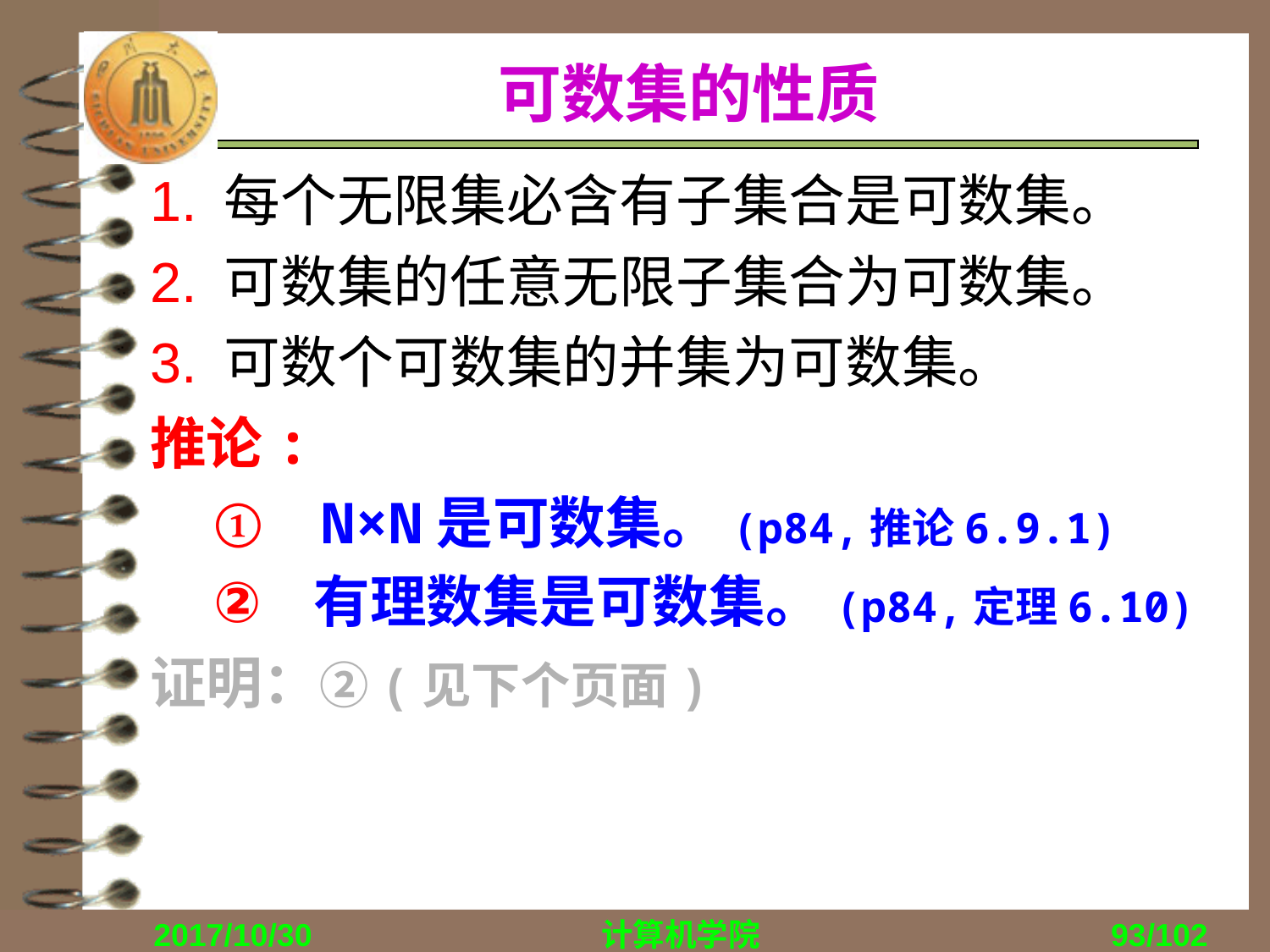

# 可数集的性质
每个无限集必含有子集合是可数集。
可数集的任意无限子集合为可数集。
可数个可数集的并集为可数集。
推论:
 N×N是可数集。(p84,推论6.9.1)
 有理数集是可数集。(p84,定理6.10)
证明：②(见下个页面)

2017/10/30
计算机学院
93/102